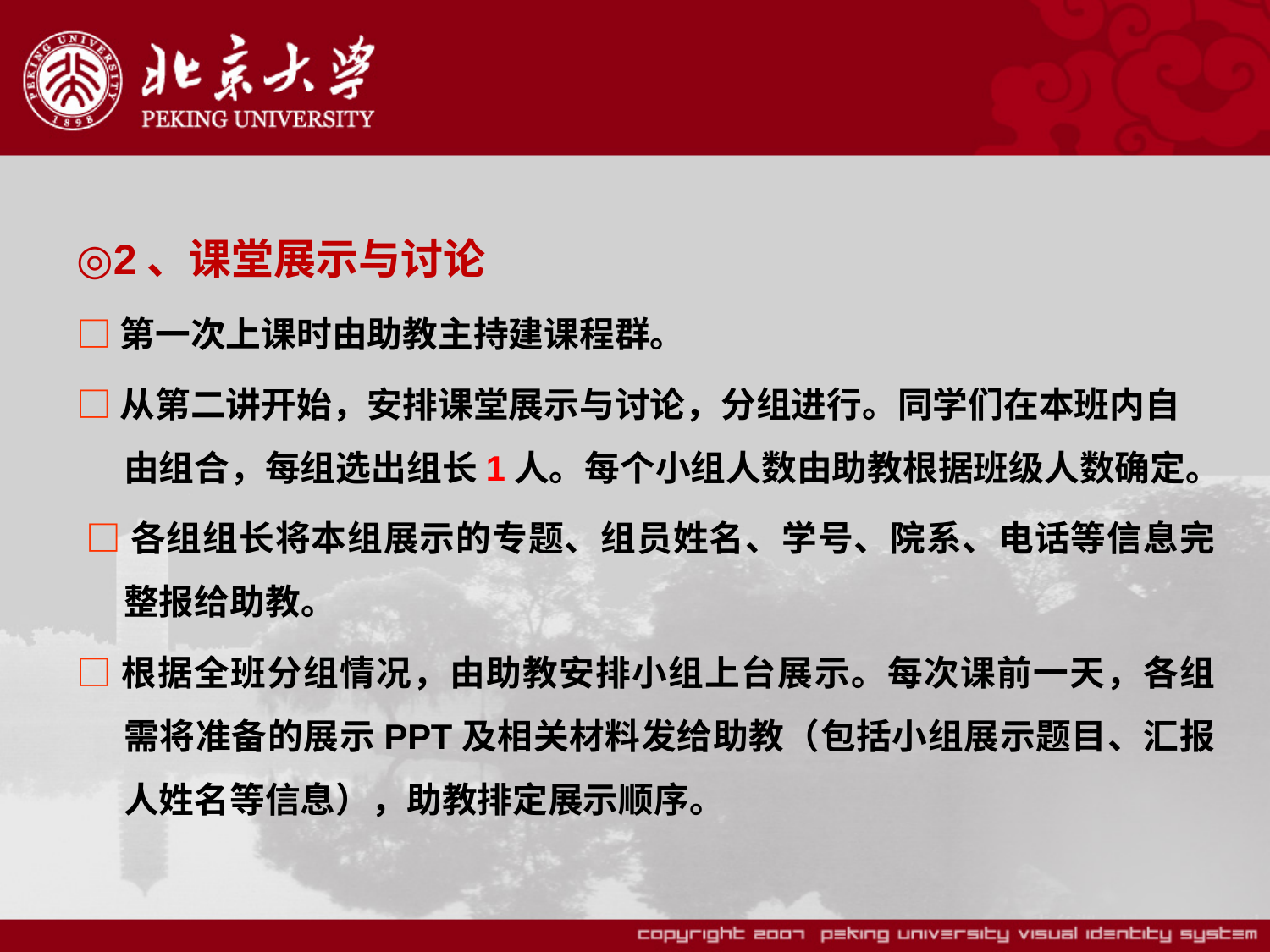

◎2、课堂展示与讨论
□第一次上课时由助教主持建课程群。
□从第二讲开始，安排课堂展示与讨论，分组进行。同学们在本班内自由组合，每组选出组长1人。每个小组人数由助教根据班级人数确定。
 □各组组长将本组展示的专题、组员姓名、学号、院系、电话等信息完整报给助教。
□根据全班分组情况，由助教安排小组上台展示。每次课前一天，各组需将准备的展示PPT及相关材料发给助教（包括小组展示题目、汇报人姓名等信息），助教排定展示顺序。